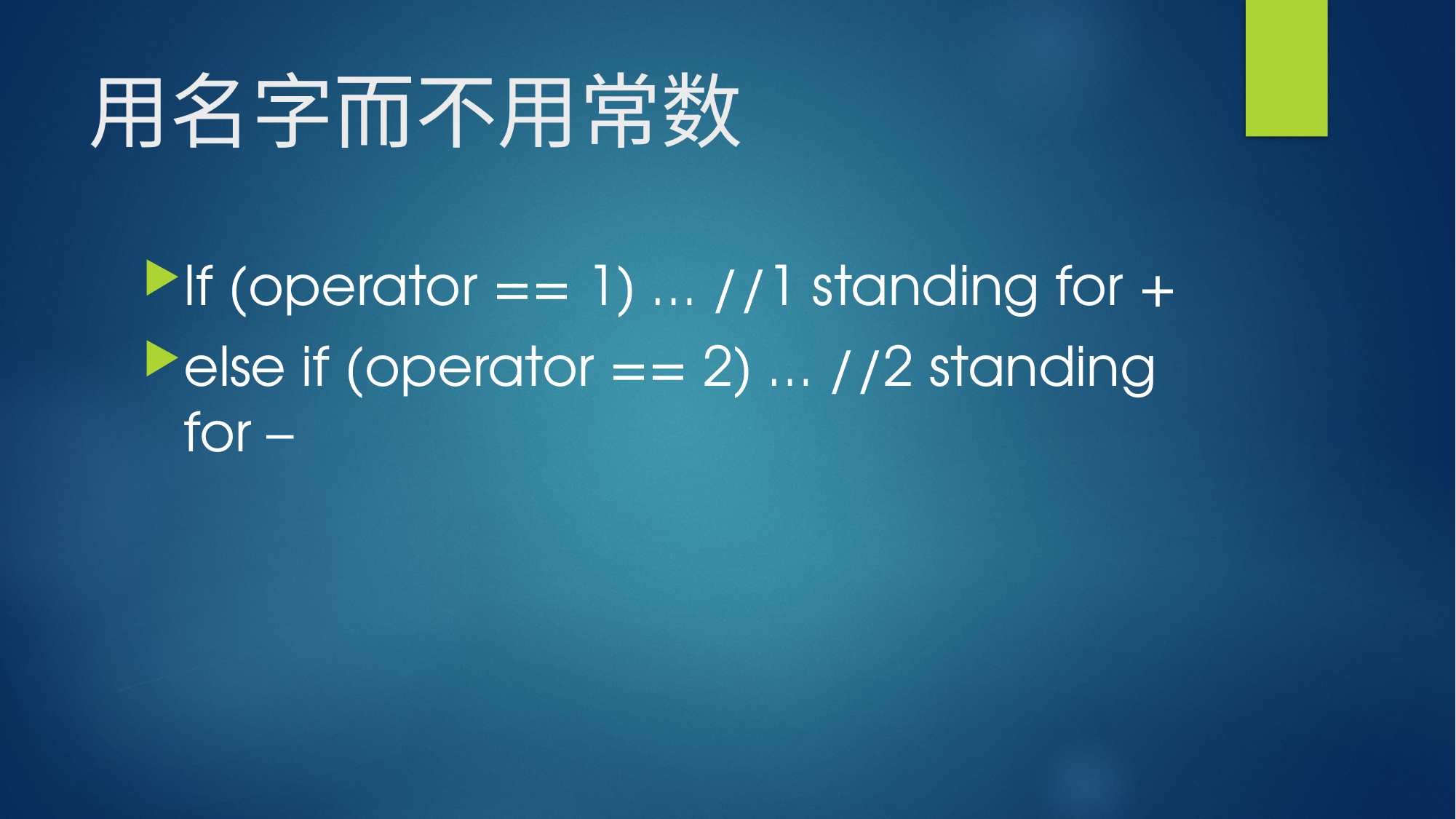

# 用名字而不用常数
If (operator == 1) … //1 standing for +
else if (operator == 2) … //2 standing for –